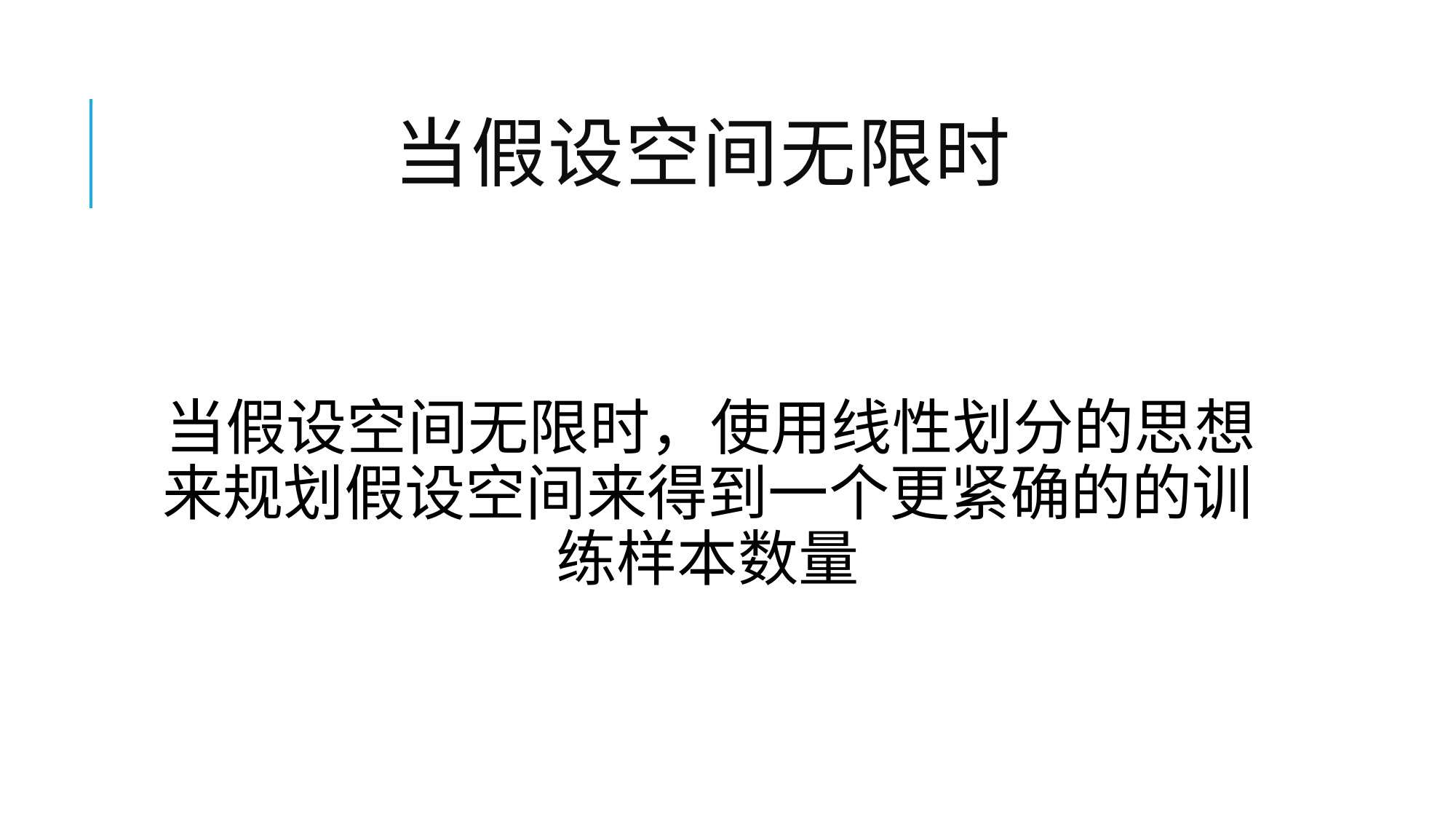

# 当假设空间无限时

当假设空间无限时，使用线性划分的思想来规划假设空间来得到一个更紧确的的训练样本数量